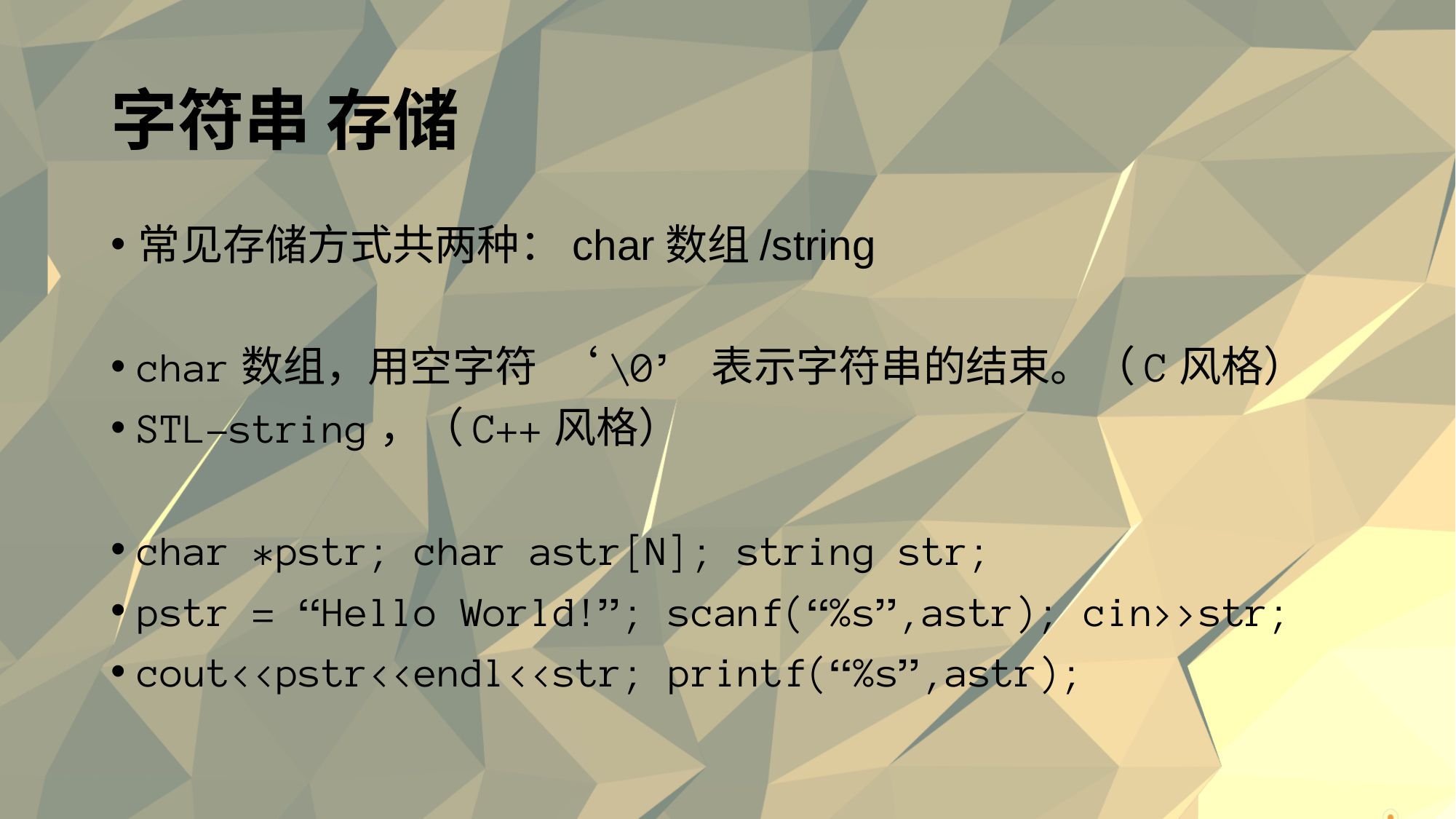

# 字符串 存储
常见存储方式共两种：char数组/string

char数组，用空字符  ‘\0’ 表示字符串的结束。（C风格）
STL-string，（C++风格）

char *pstr; char astr[N]; string str;
pstr = “Hello World!”; scanf(“%s”,astr); cin>>str;
cout<<pstr<<endl<<str; printf(“%s”,astr);